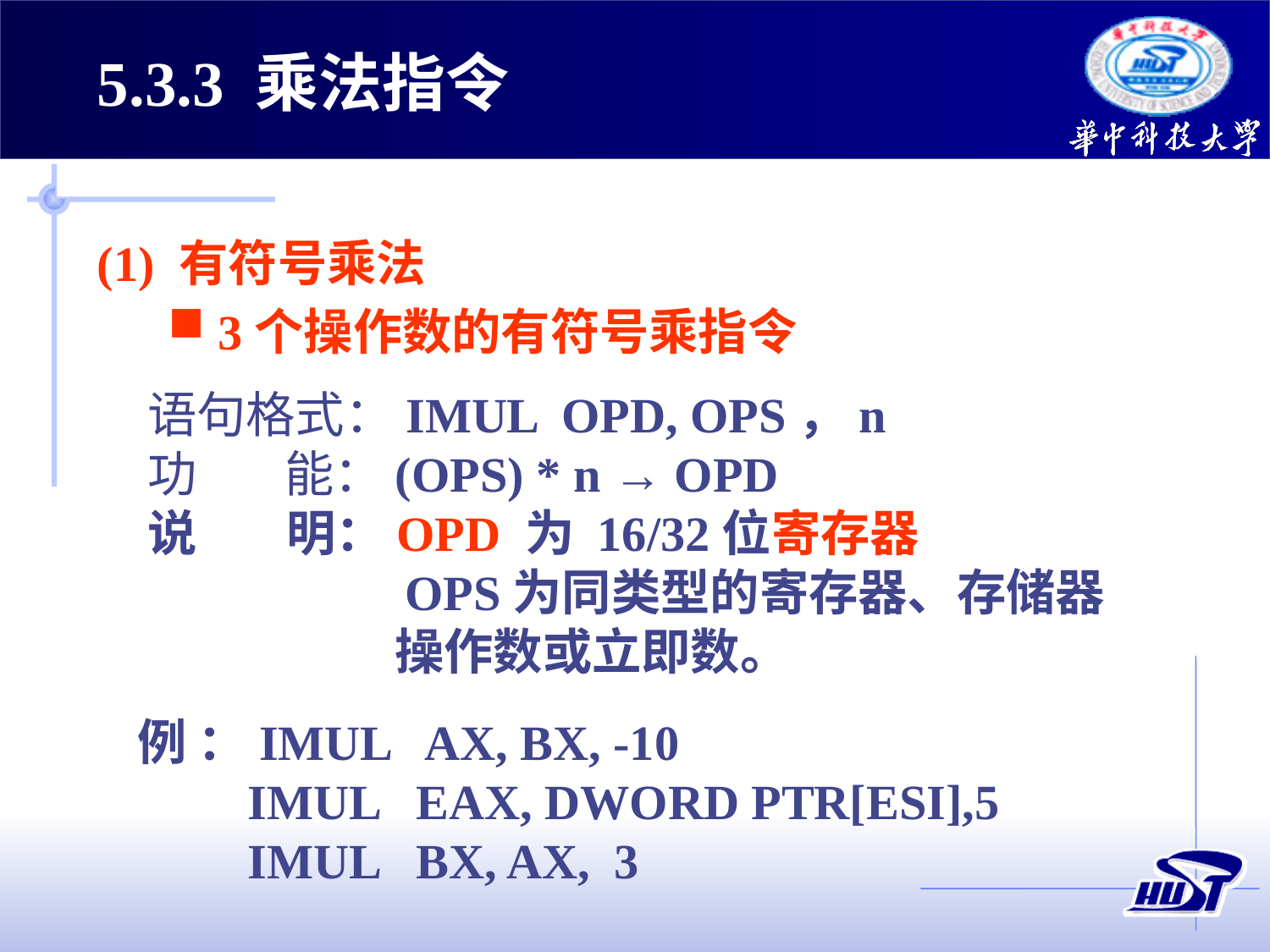

5.3.3 乘法指令
(1) 有符号乘法
 3个操作数的有符号乘指令
语句格式：IMUL  OPD, OPS，n
功        能：(OPS) * n → OPD
说        明：OPD 为 16/32位寄存器
                     OPS为同类型的寄存器、存储器
                     操作数或立即数。
例 ：IMUL   AX, BX, -10
         IMUL   EAX, DWORD PTR[ESI],5
         IMUL   BX, AX,  3